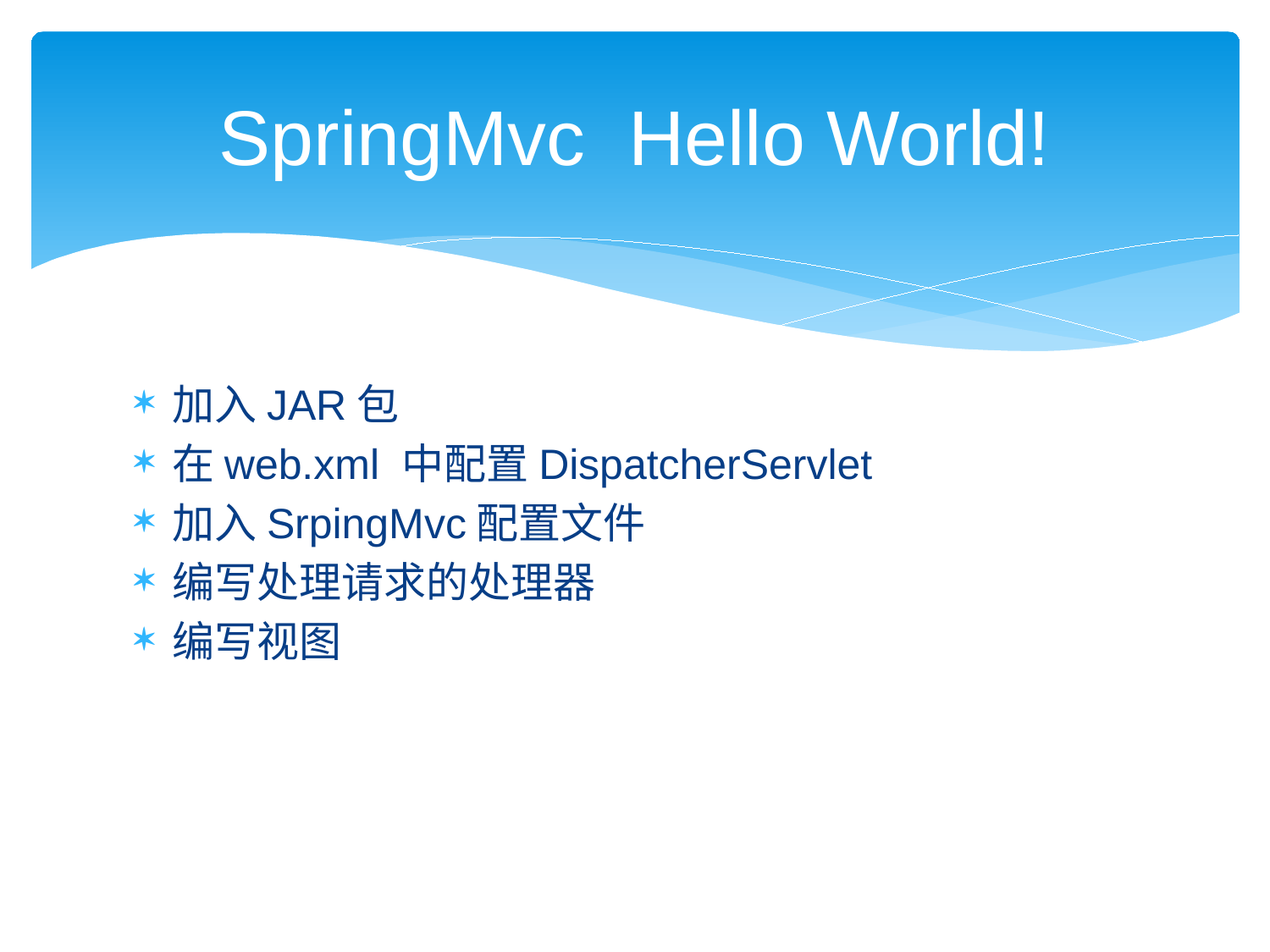

# SpringMvc  Hello World!
加入JAR包
在web.xml 中配置DispatcherServlet
加入SrpingMvc配置文件
编写处理请求的处理器
编写视图